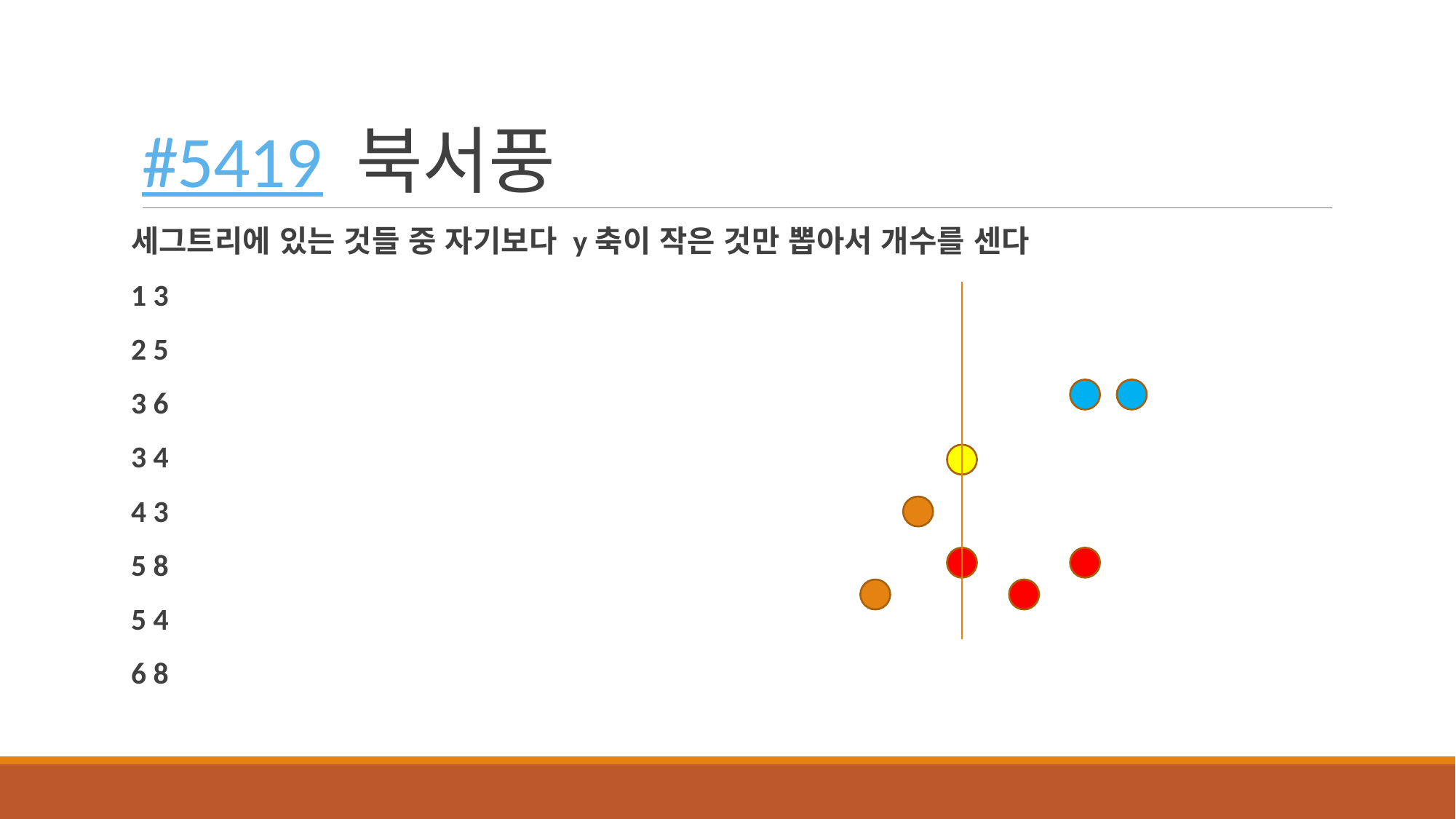

# #5419 북서풍
세그트리에 있는 것들 중 자기보다 y축이 작은 것만 뽑아서 개수를 센다
1 3
2 5
3 6
3 4
4 3
5 8
5 4
6 8